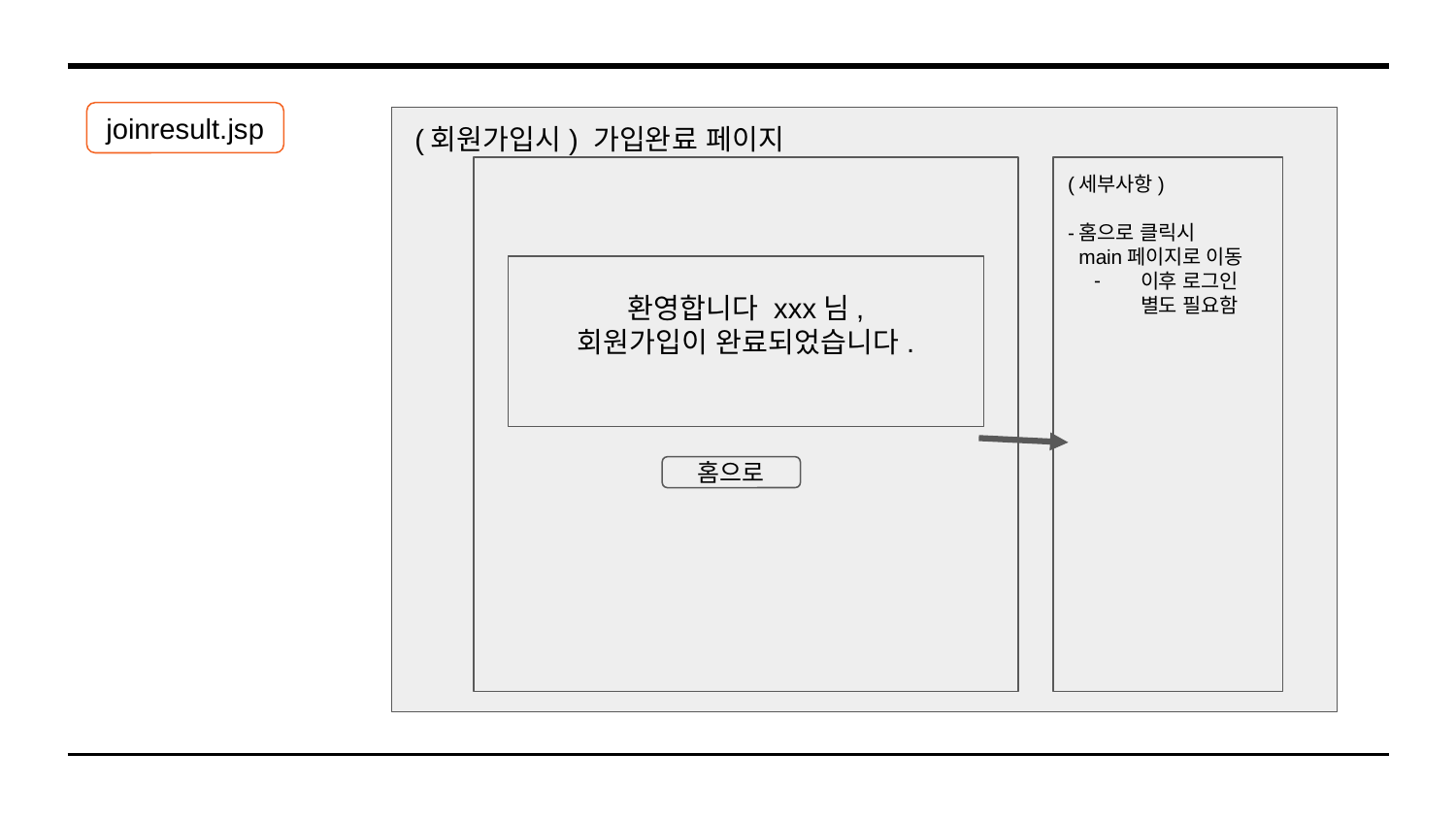

joinresult.jsp

(회원가입시) 가입완료 페이지

(세부사항)

-홈으로 클릭시
  main페이지로 이동
이후 로그인 별도 필요함

환영합니다 xxx님,
회원가입이 완료되었습니다.

홈으로